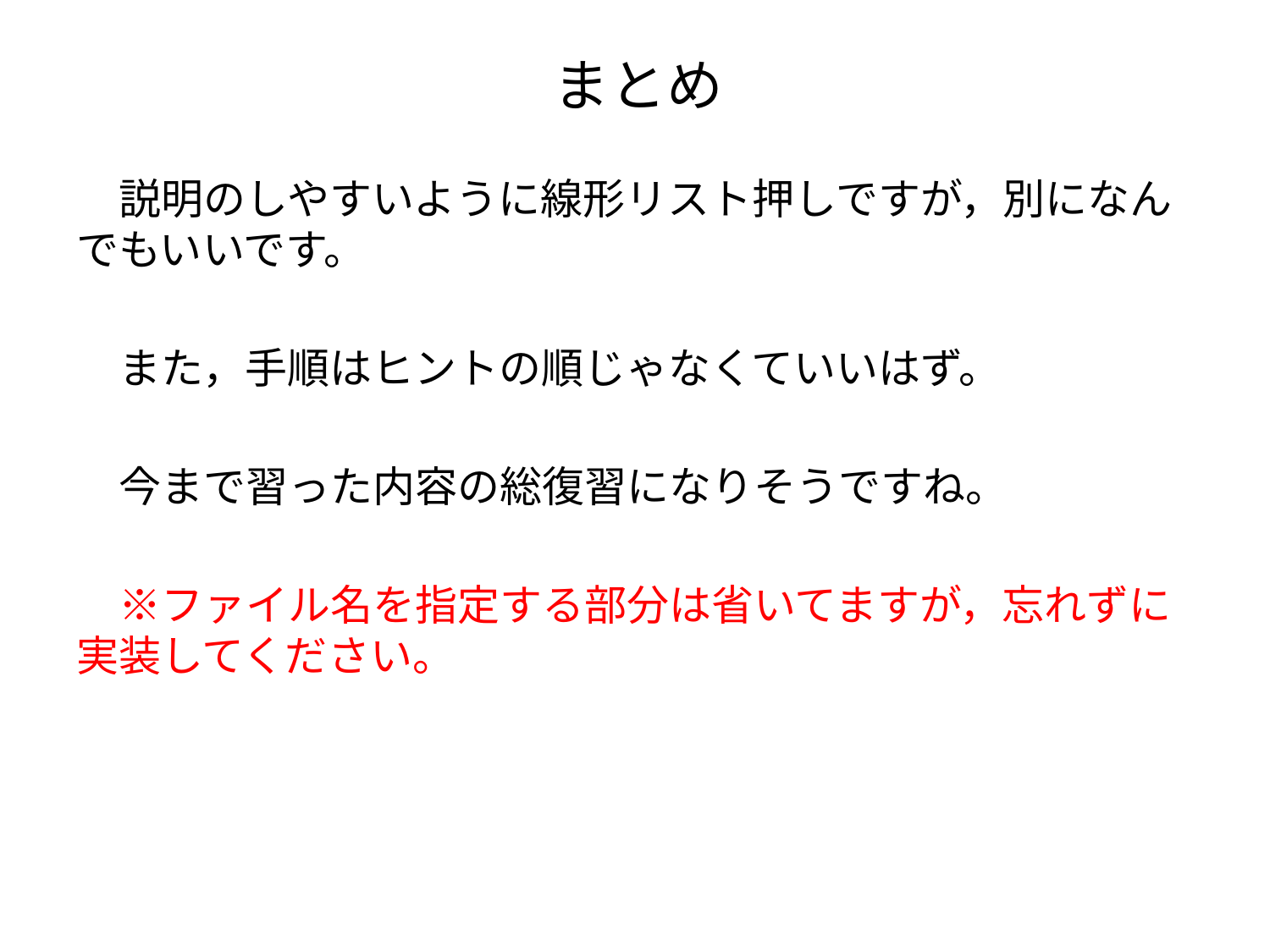

# まとめ
　説明のしやすいように線形リスト押しですが，別になんでもいいです。

　また，手順はヒントの順じゃなくていいはず。

　今まで習った内容の総復習になりそうですね。

　※ファイル名を指定する部分は省いてますが，忘れずに実装してください。